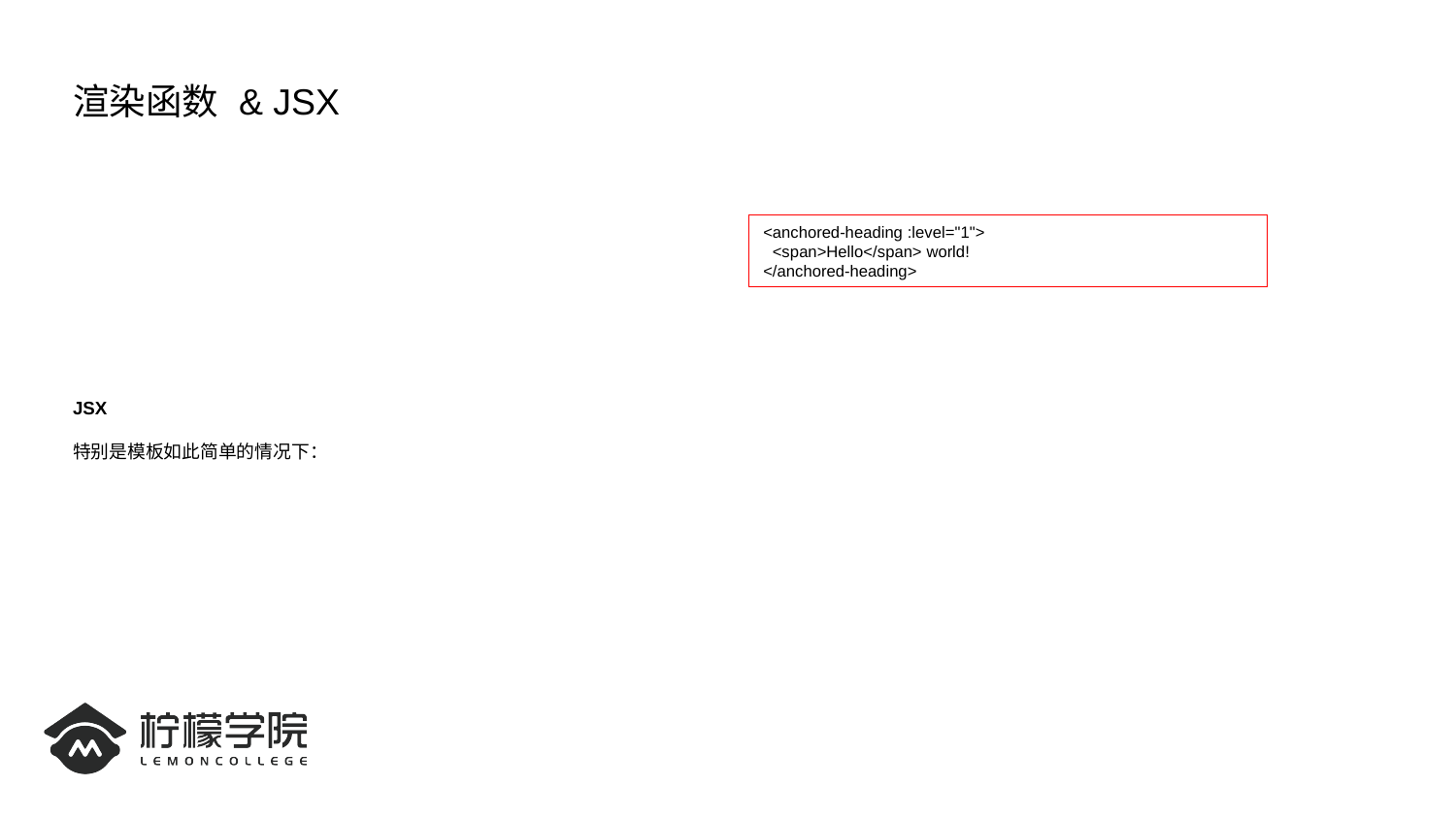

# 渲染函数 & JSX
JSX

特别是模板如此简单的情况下：
<anchored-heading :level="1">
  <span>Hello</span> world!
</anchored-heading>